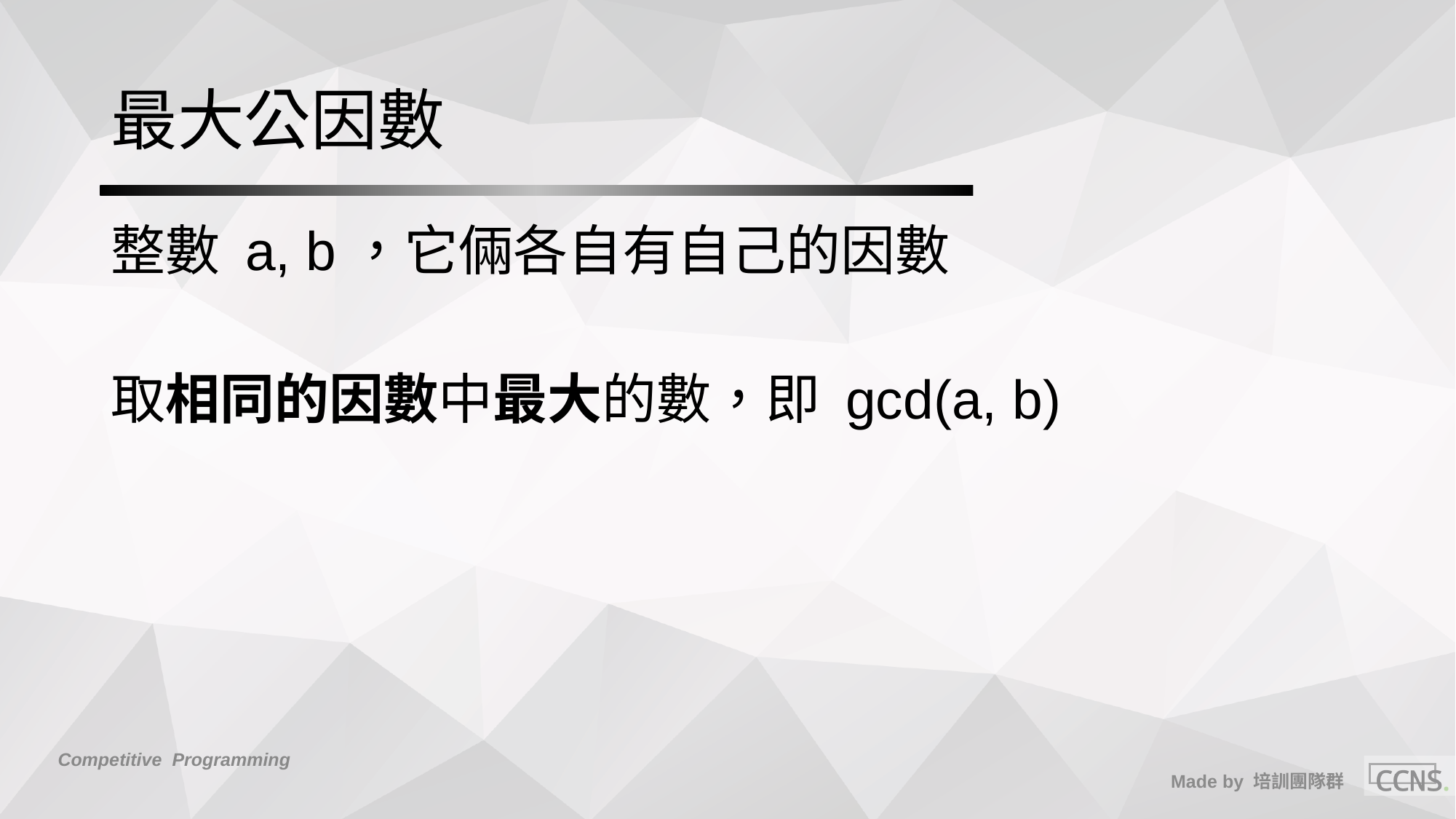

# 最大公因數
整數 a, b，它倆各自有自己的因數

取相同的因數中最大的數，即 gcd(a, b)